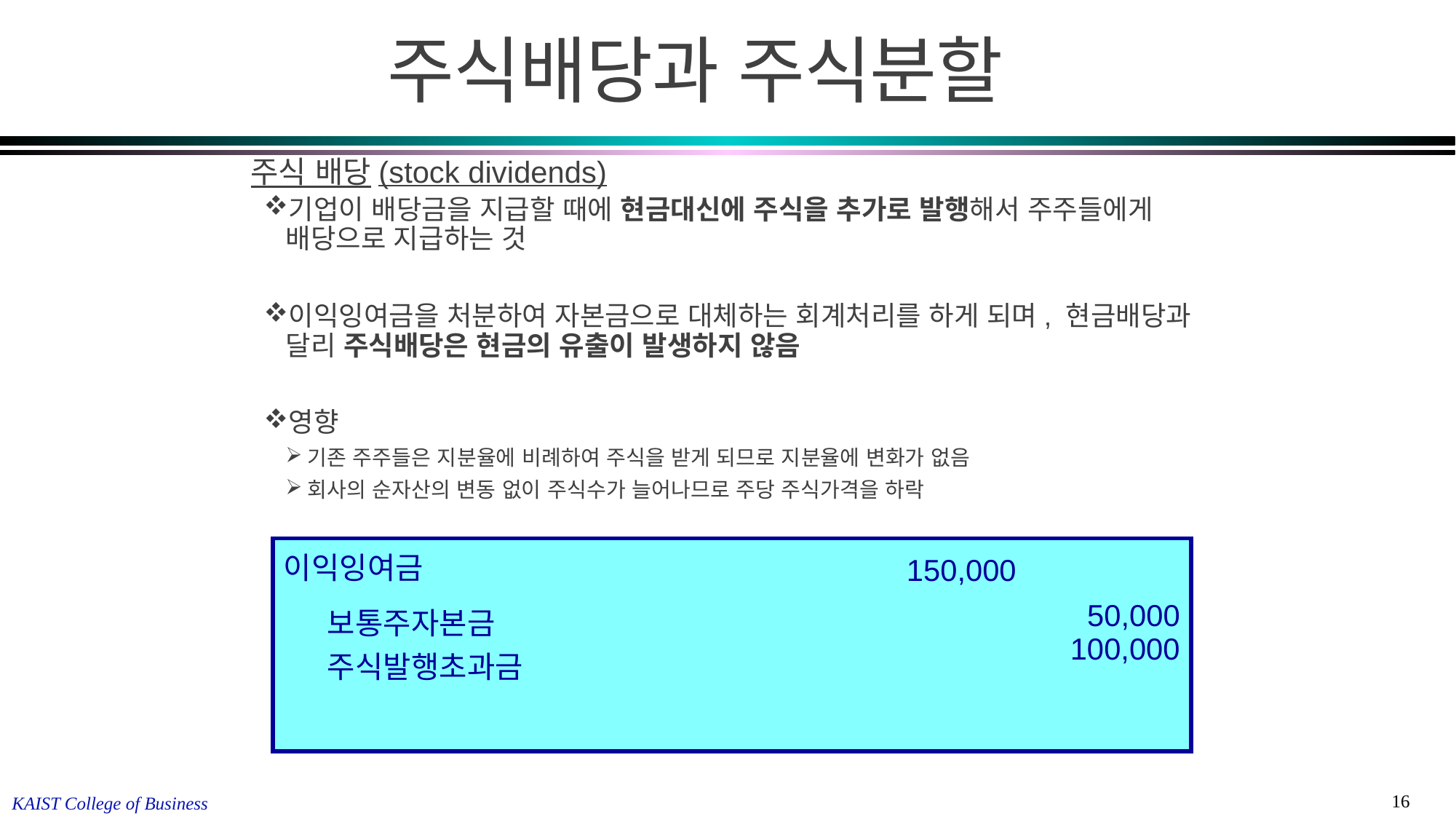

주식배당과 주식분할
주식 배당(stock dividends)
기업이 배당금을 지급할 때에 현금대신에 주식을 추가로 발행해서 주주들에게 배당으로 지급하는 것

이익잉여금을 처분하여 자본금으로 대체하는 회계처리를 하게 되며, 현금배당과 달리 주식배당은 현금의 유출이 발생하지 않음

영향
기존 주주들은 지분율에 비례하여 주식을 받게 되므로 지분율에 변화가 없음
회사의 순자산의 변동 없이 주식수가 늘어나므로 주당 주식가격을 하락
| 이익잉여금 | 150,000 |  |
| --- | --- | --- |
| 보통주자본금 주식발행초과금 |  | 50,000 100,000 |
|  |  |  |